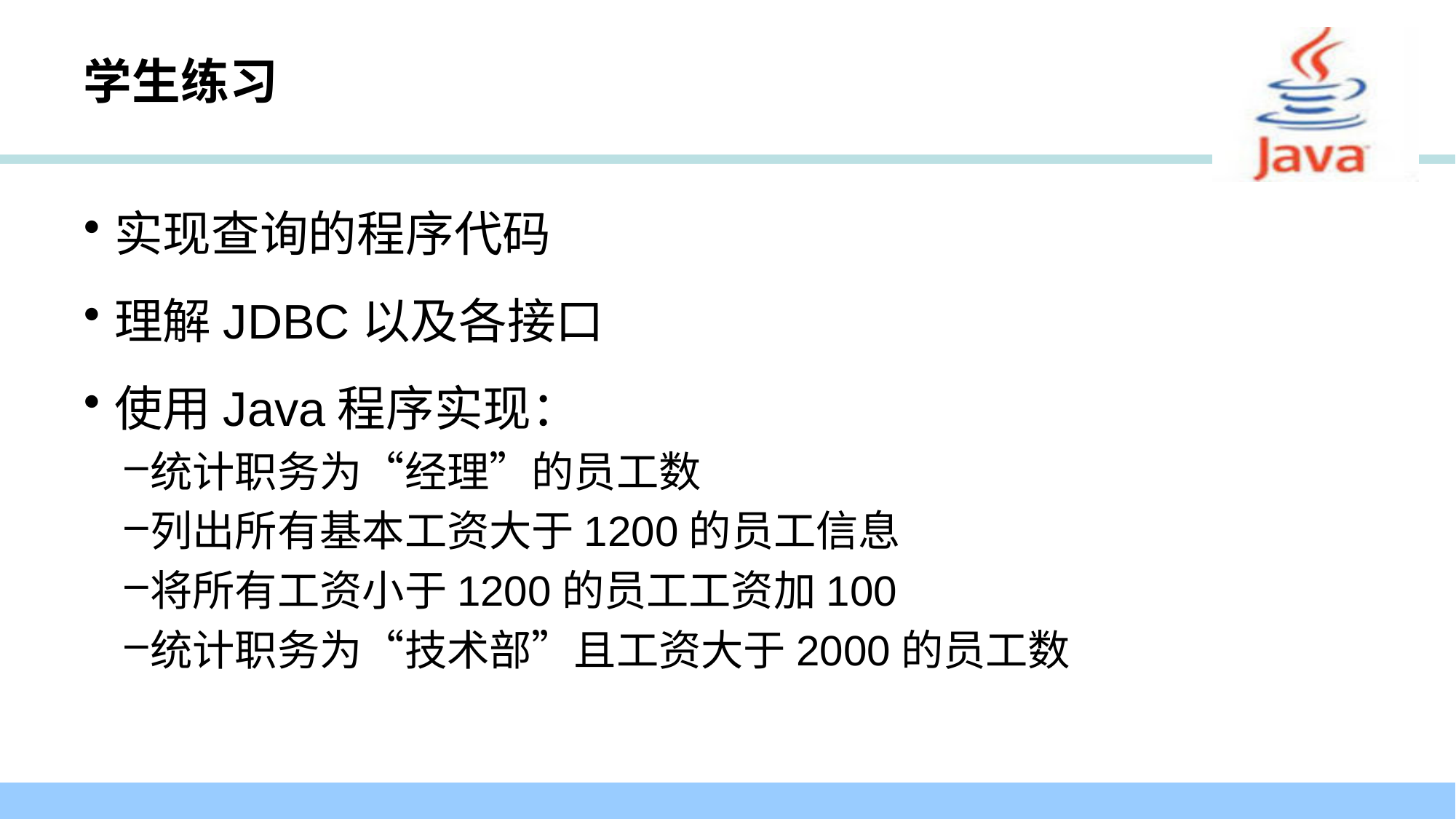

# 学生练习
实现查询的程序代码
理解JDBC以及各接口
使用Java程序实现：
统计职务为“经理”的员工数
列出所有基本工资大于1200的员工信息
将所有工资小于1200的员工工资加100
统计职务为“技术部”且工资大于2000的员工数